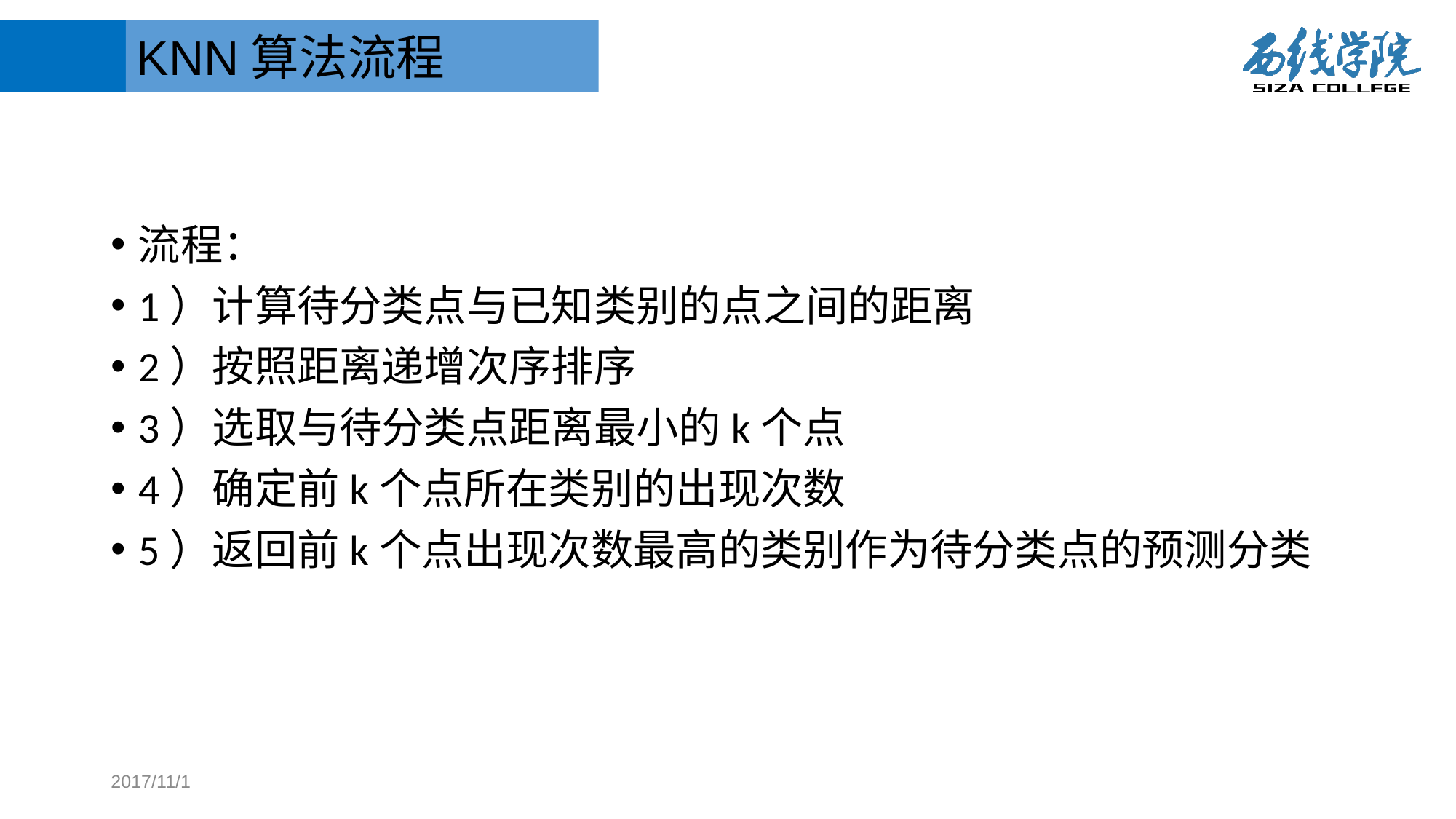

# KNN算法流程
流程：
1）计算待分类点与已知类别的点之间的距离
2）按照距离递增次序排序
3）选取与待分类点距离最小的k个点
4）确定前k个点所在类别的出现次数
5）返回前k个点出现次数最高的类别作为待分类点的预测分类

2017/11/1